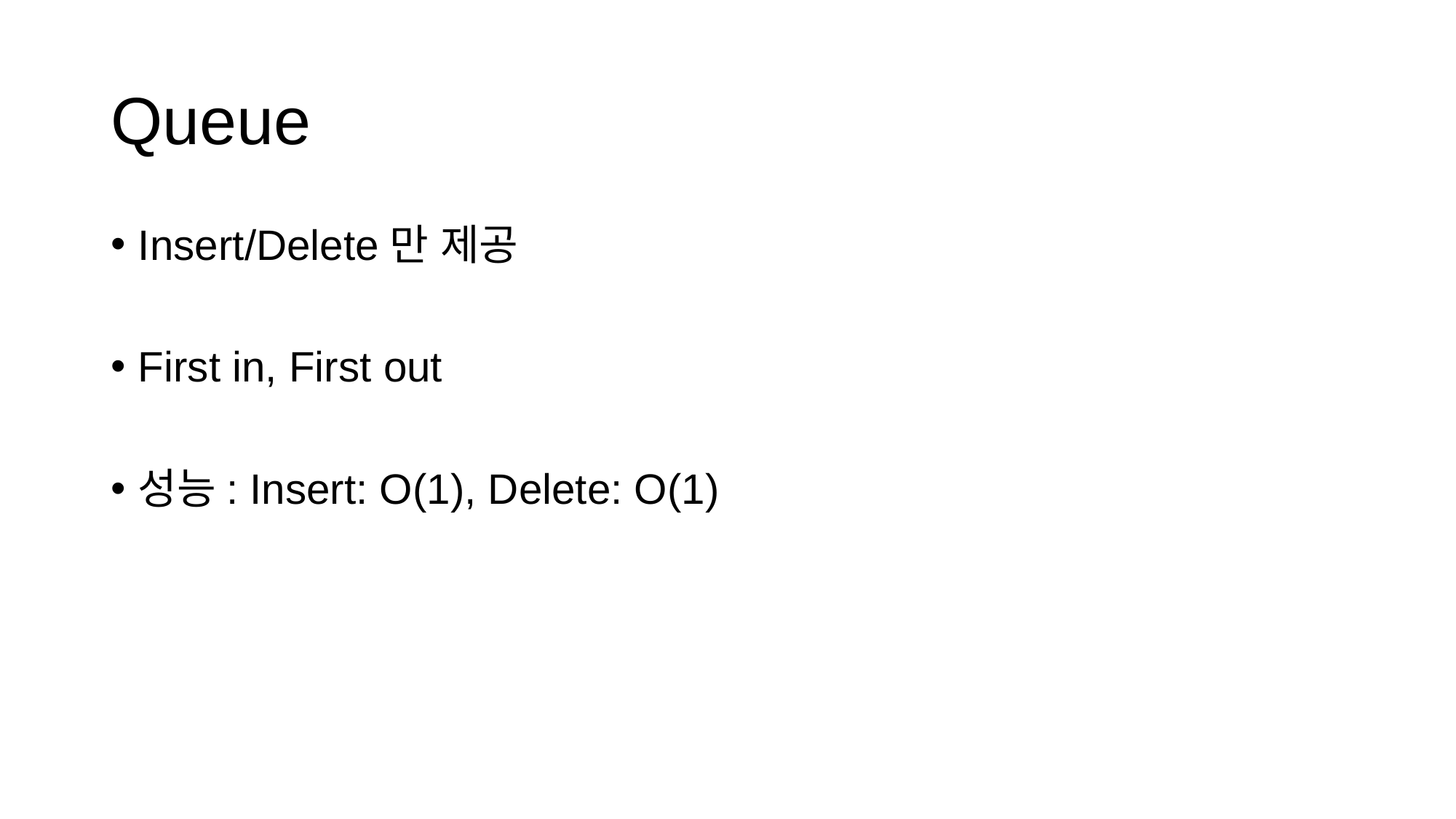

# Queue
Insert/Delete만 제공

First in, First out

성능: Insert: O(1), Delete: O(1)